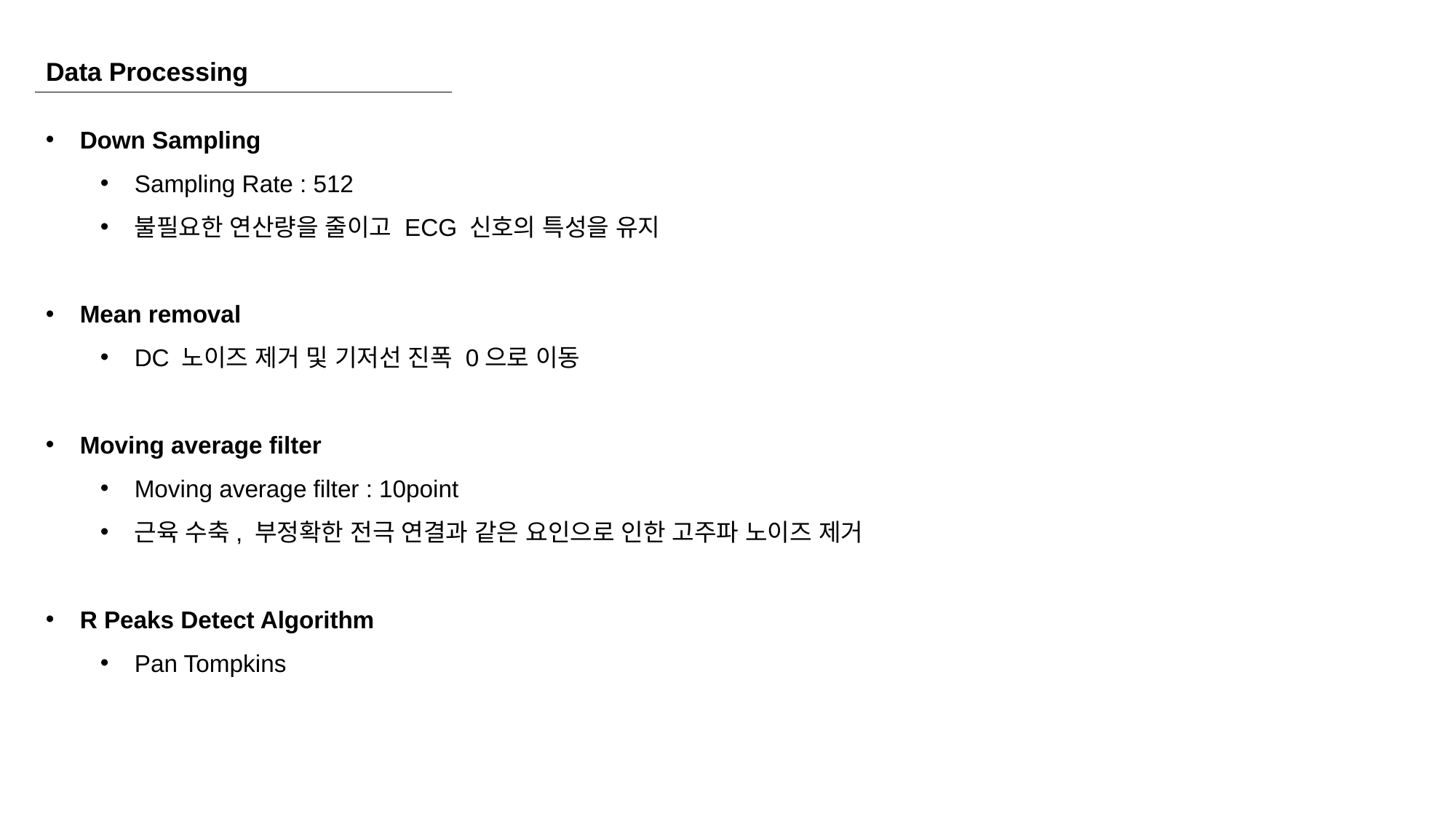

# Data Processing
Down Sampling
Sampling Rate : 512
불필요한 연산량을 줄이고 ECG 신호의 특성을 유지

Mean removal
DC 노이즈 제거 및 기저선 진폭 0으로 이동

Moving average filter
Moving average filter : 10point
근육 수축, 부정확한 전극 연결과 같은 요인으로 인한 고주파 노이즈 제거

R Peaks Detect Algorithm
Pan Tompkins